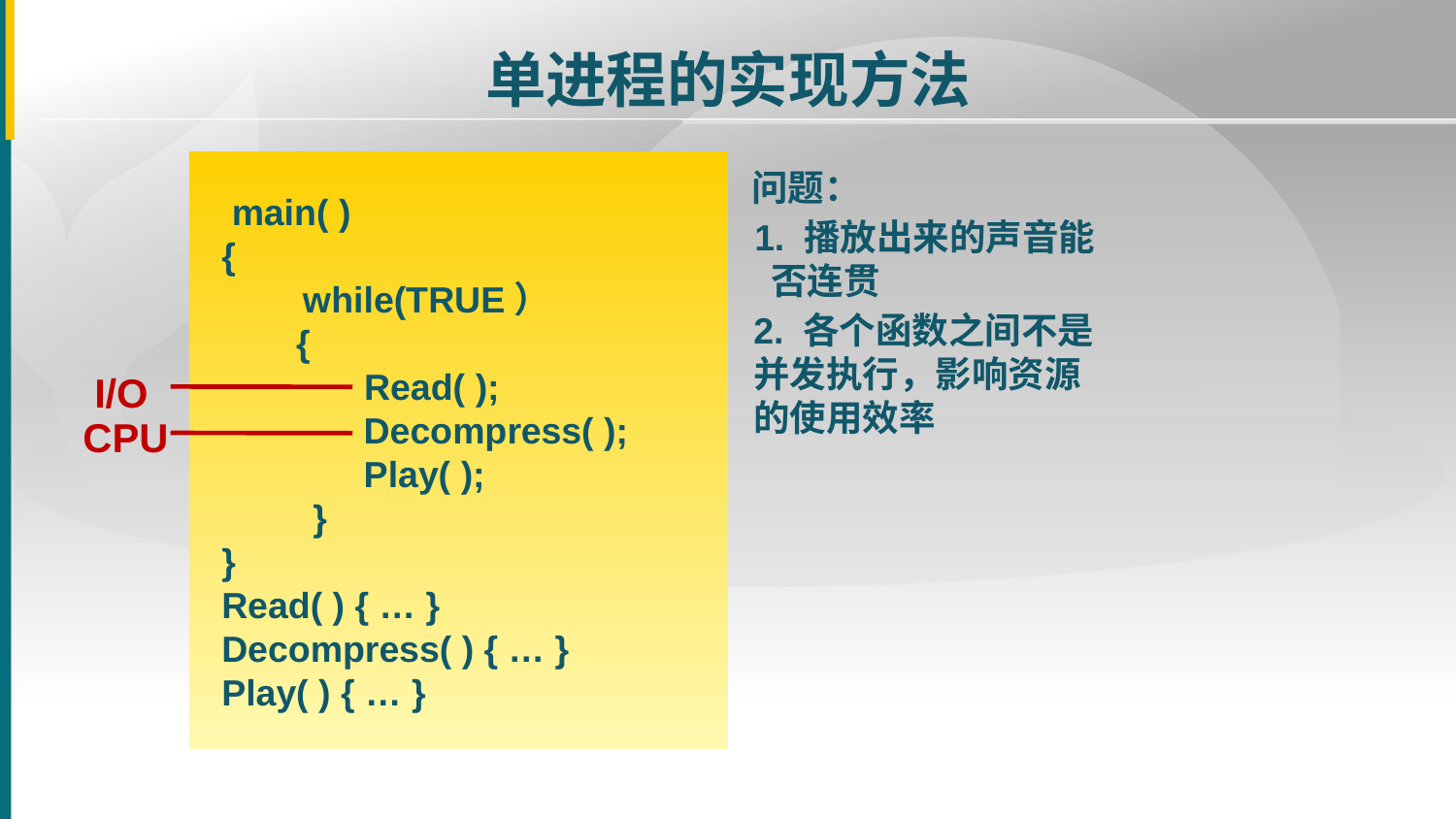

单进程的实现方法

 main( )
{
        while(TRUE）
        {
              Read( );
              Decompress( );
              Play( );
         }
}
Read( ) { … }
Decompress( ) { … }
Play( ) { … }
问题：
1. 播放出来的声音能
  否连贯
2. 各个函数之间不是并发执行，影响资源的使用效率
I/O
CPU